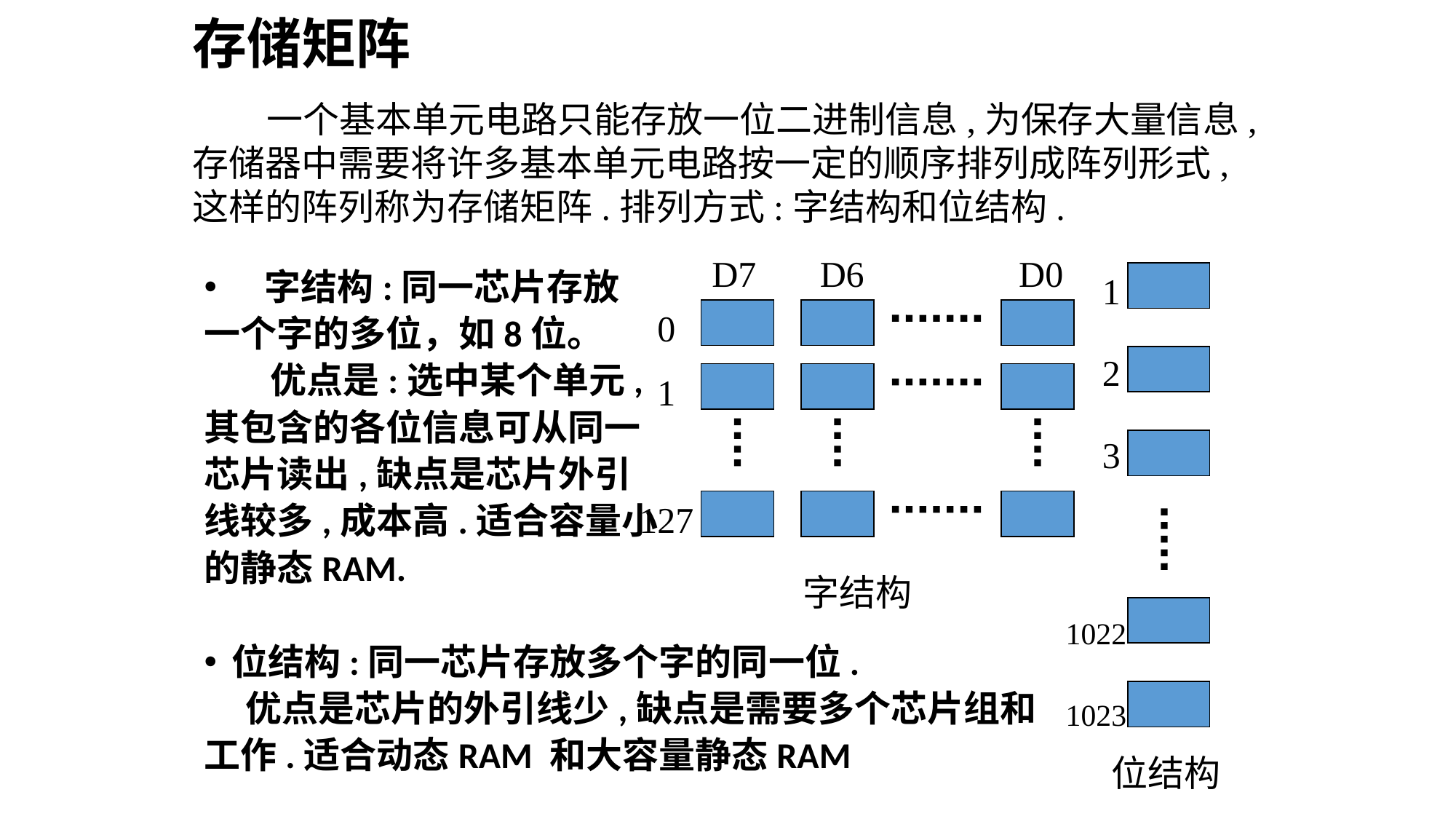

# 存储矩阵
        一个基本单元电路只能存放一位二进制信息,为保存大量信息,存储器中需要将许多基本单元电路按一定的顺序排列成阵列形式,这样的阵列称为存储矩阵.排列方式:字结构和位结构.
D7       D6                 D0
0

1

127

字结构
1

2

3

位结构
1022
1023
   字结构:同一芯片存放
一个字的多位，如8位。
       优点是:选中某个单元,
其包含的各位信息可从同一
芯片读出,缺点是芯片外引
线较多,成本高.适合容量小
的静态RAM.

位结构:同一芯片存放多个字的同一位.
    优点是芯片的外引线少,缺点是需要多个芯片组和
工作.适合动态RAM 和大容量静态RAM